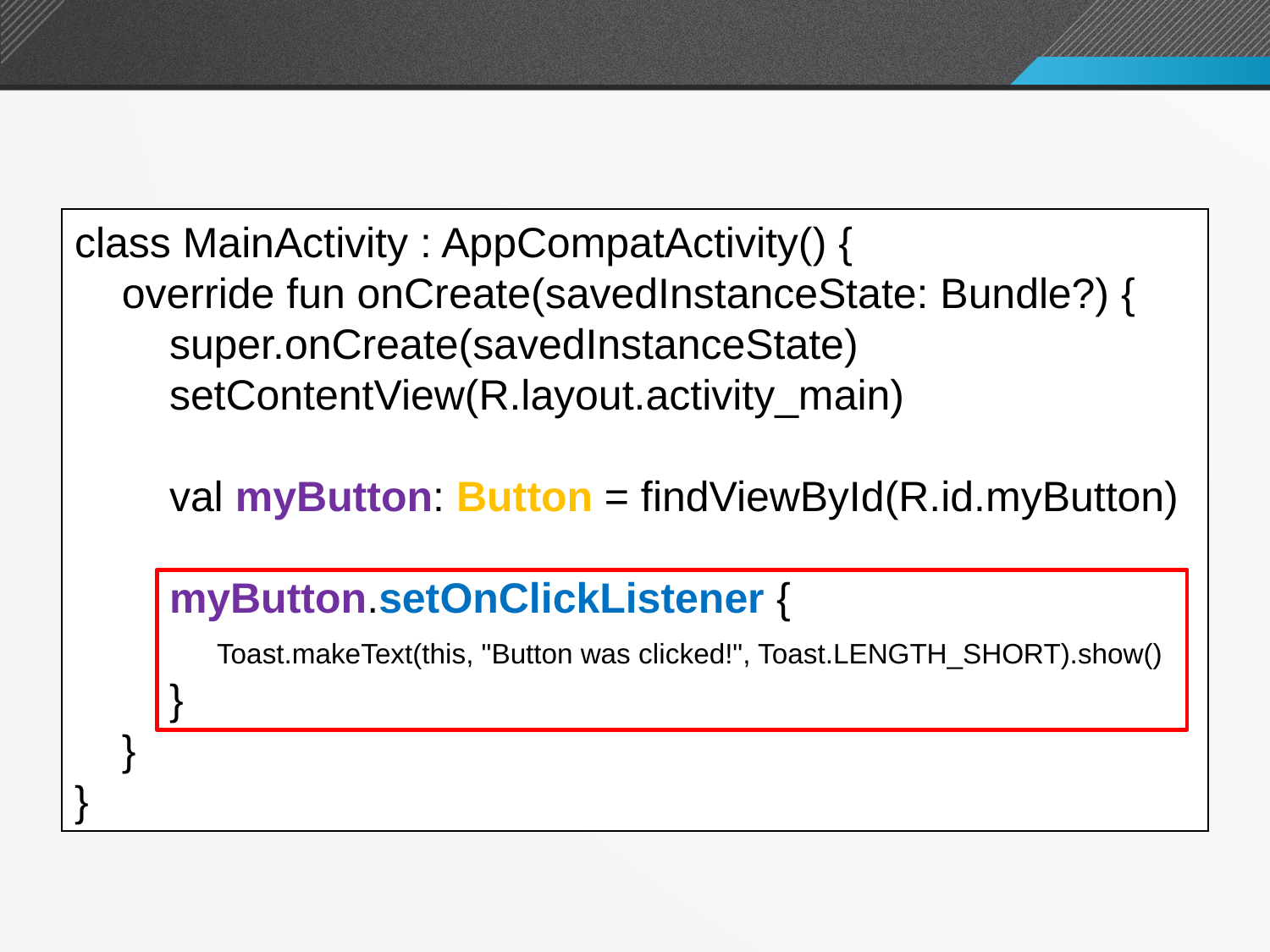

setOnClickListener 메서드
class MainActivity : AppCompatActivity() {
    override fun onCreate(savedInstanceState: Bundle?) {
        super.onCreate(savedInstanceState)
        setContentView(R.layout.activity_main)

        val myButton: Button = findViewById(R.id.myButton)

        myButton.setOnClickListener {
            Toast.makeText(this, "Button was clicked!", Toast.LENGTH_SHORT).show()
        }
    }
}